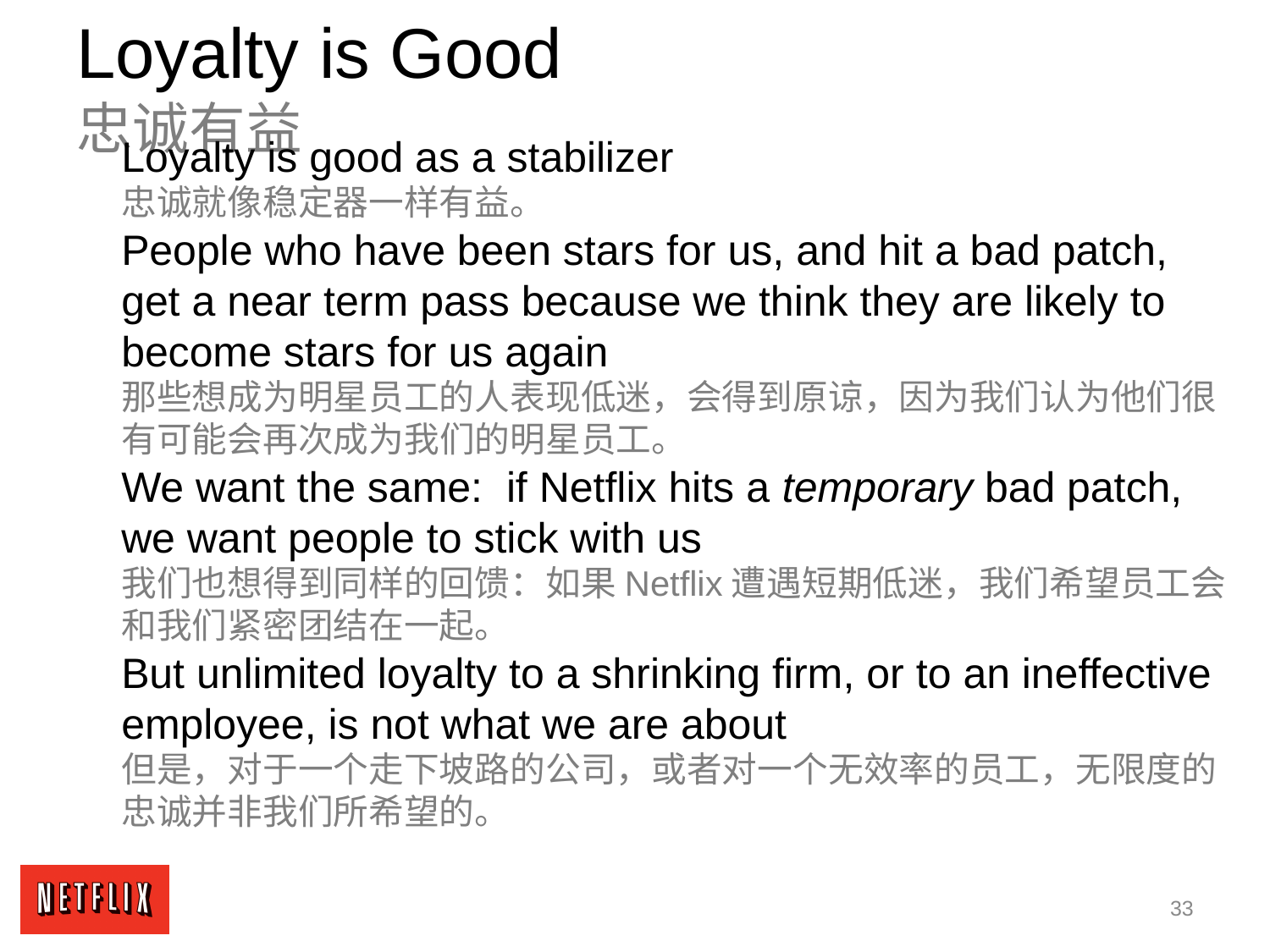

Loyalty is Good
忠诚有益
Loyalty is good as a stabilizer
忠诚就像稳定器一样有益。
People who have been stars for us, and hit a bad patch, get a near term pass because we think they are likely to become stars for us again
那些想成为明星员工的人表现低迷，会得到原谅，因为我们认为他们很有可能会再次成为我们的明星员工。
We want the same:  if Netflix hits a temporary bad patch, we want people to stick with us
我们也想得到同样的回馈：如果Netflix遭遇短期低迷，我们希望员工会和我们紧密团结在一起。
But unlimited loyalty to a shrinking firm, or to an ineffective employee, is not what we are about
但是，对于一个走下坡路的公司，或者对一个无效率的员工，无限度的忠诚并非我们所希望的。
33